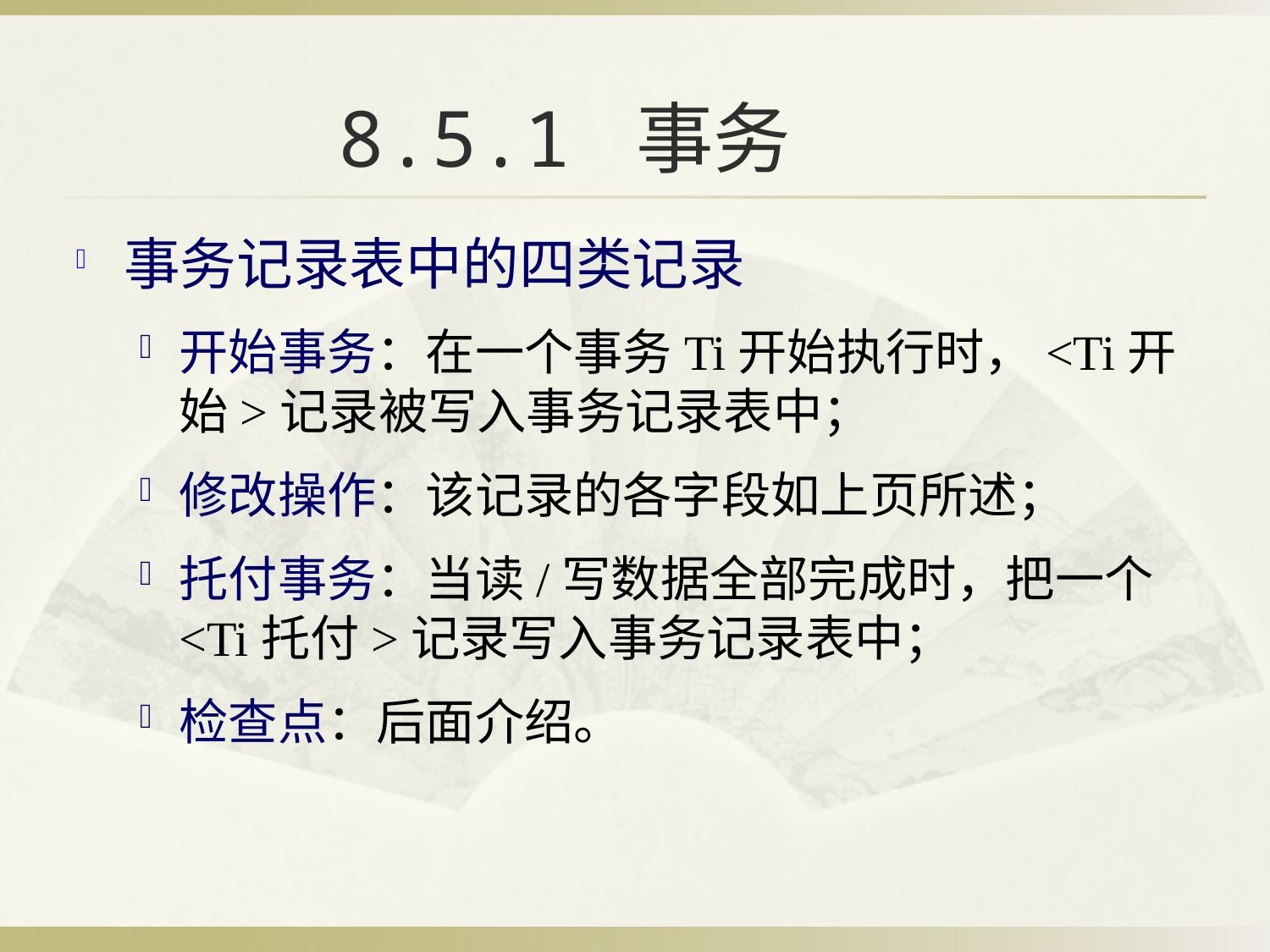

# 8.5.1 事务
事务记录表中的四类记录
开始事务：在一个事务Ti开始执行时，<Ti开始>记录被写入事务记录表中；
修改操作：该记录的各字段如上页所述；
托付事务：当读/写数据全部完成时，把一个<Ti托付>记录写入事务记录表中；
检查点：后面介绍。